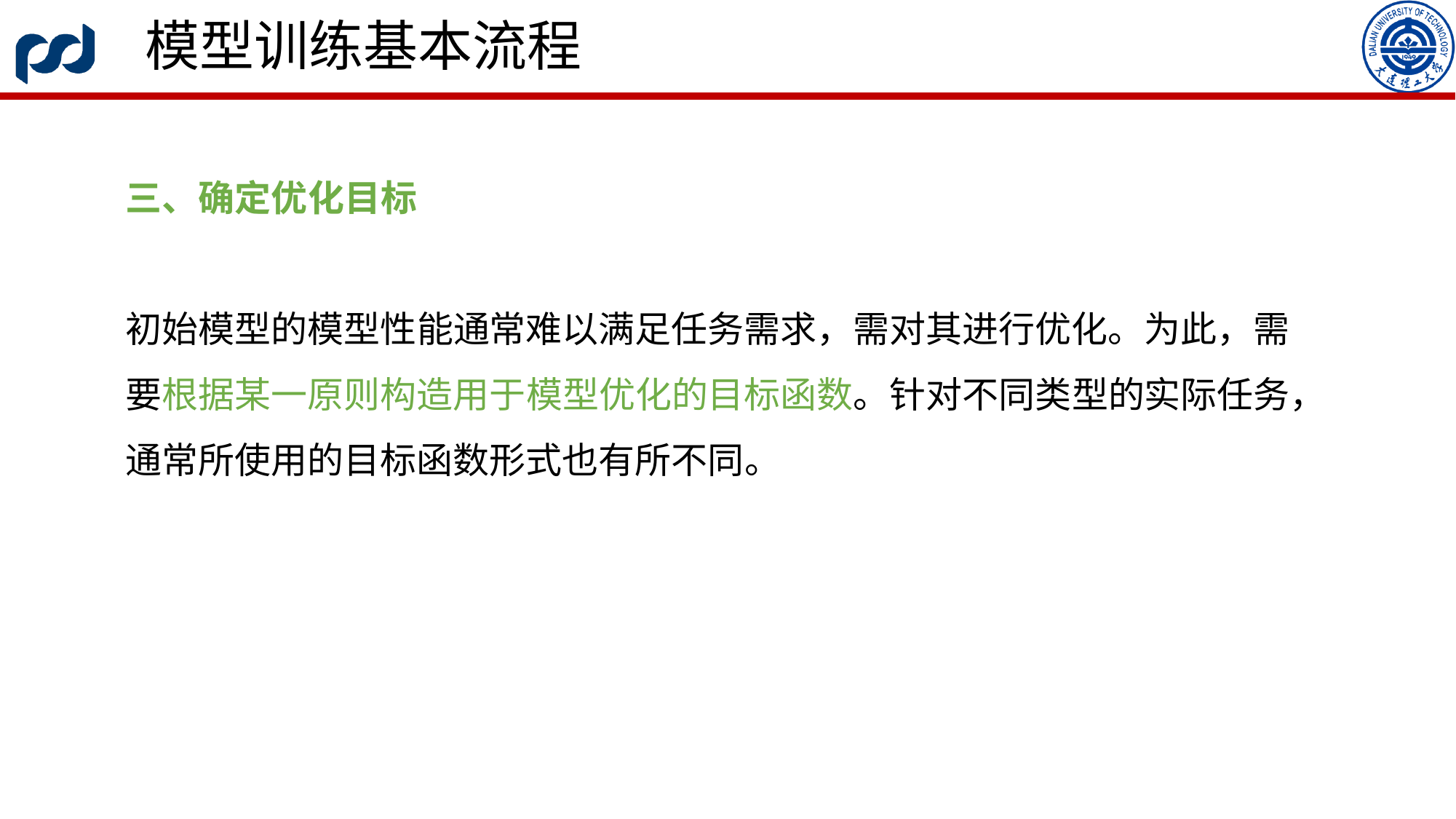

# 模型训练基本流程
三、确定优化目标

初始模型的模型性能通常难以满足任务需求，需对其进行优化。为此，需要根据某一原则构造用于模型优化的目标函数。针对不同类型的实际任务，通常所使用的目标函数形式也有所不同。